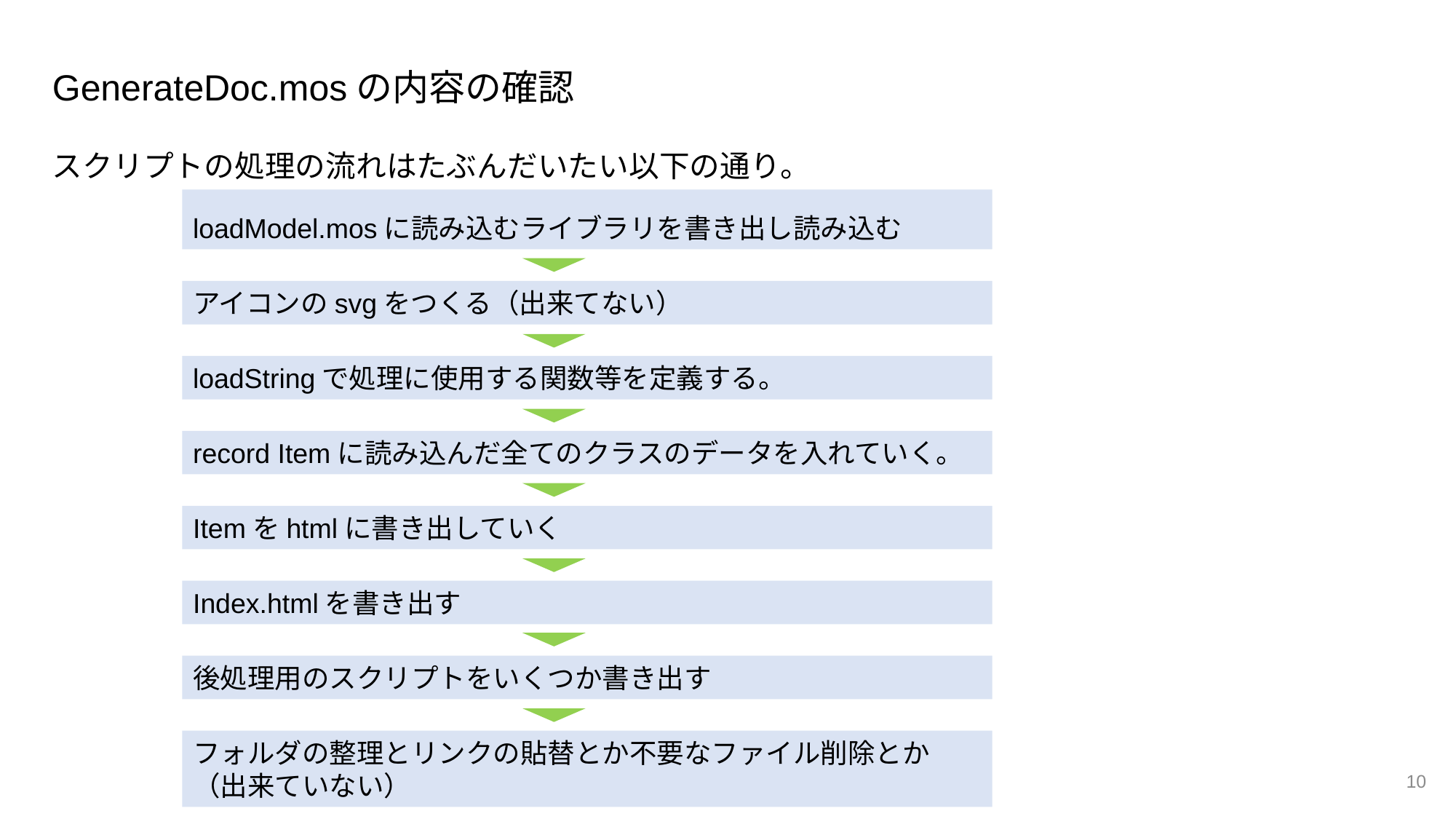

GenerateDoc.mosの内容の確認
スクリプトの処理の流れはたぶんだいたい以下の通り。
loadModel.mosに読み込むライブラリを書き出し読み込む

アイコンのsvgをつくる（出来てない）

loadStringで処理に使用する関数等を定義する。

record Itemに読み込んだ全てのクラスのデータを入れていく。

Itemをhtmlに書き出していく

Index.htmlを書き出す

後処理用のスクリプトをいくつか書き出す

フォルダの整理とリンクの貼替とか不要なファイル削除とか
（出来ていない）
10